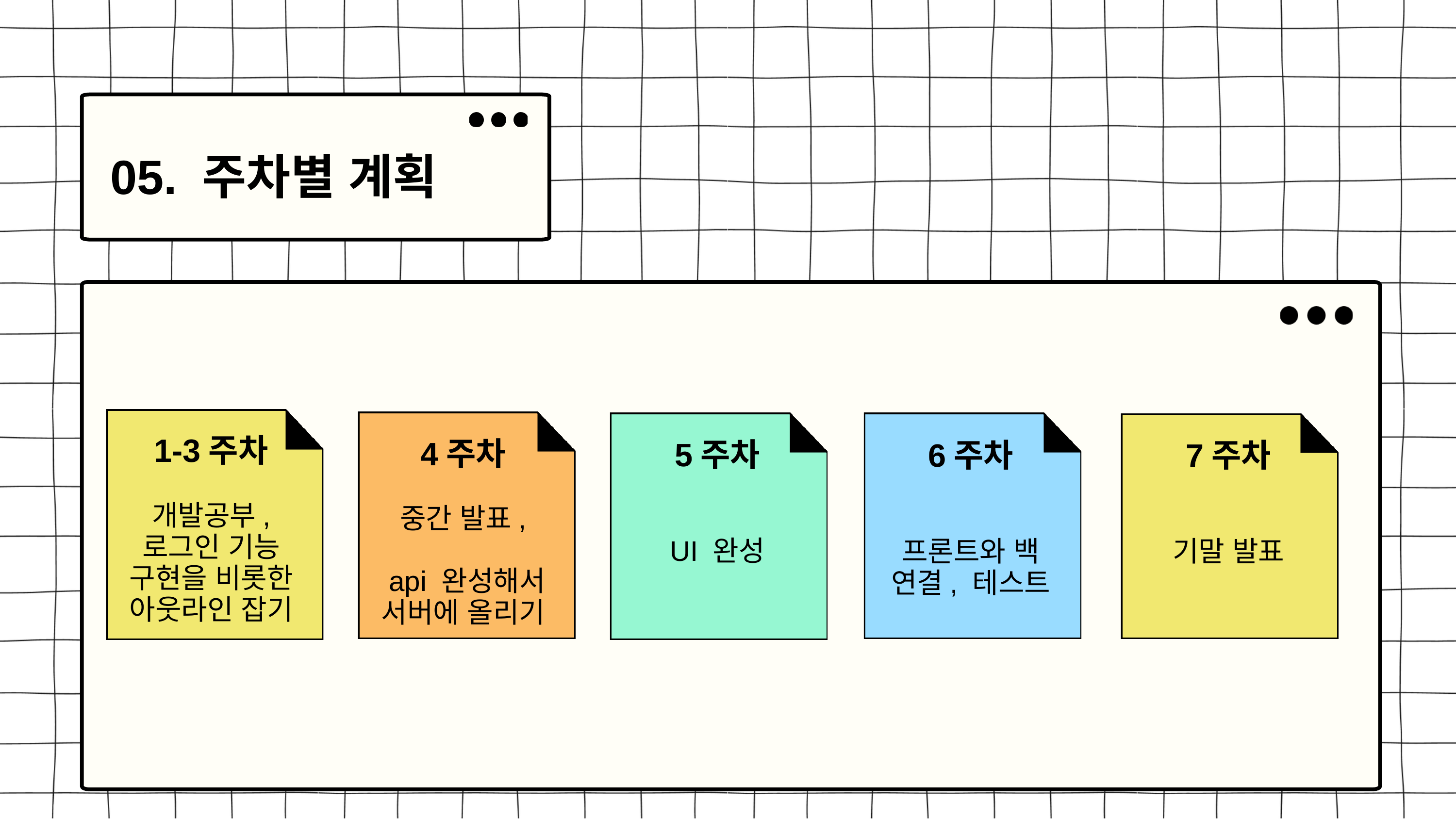

05. 주차별 계획

1-3주차

개발공부, 로그인 기능 구현을 비롯한 아웃라인 잡기
4주차

중간 발표,

 api 완성해서 서버에 올리기
5주차

UI 완성
6주차

프론트와 백 연결, 테스트
7주차

기말 발표